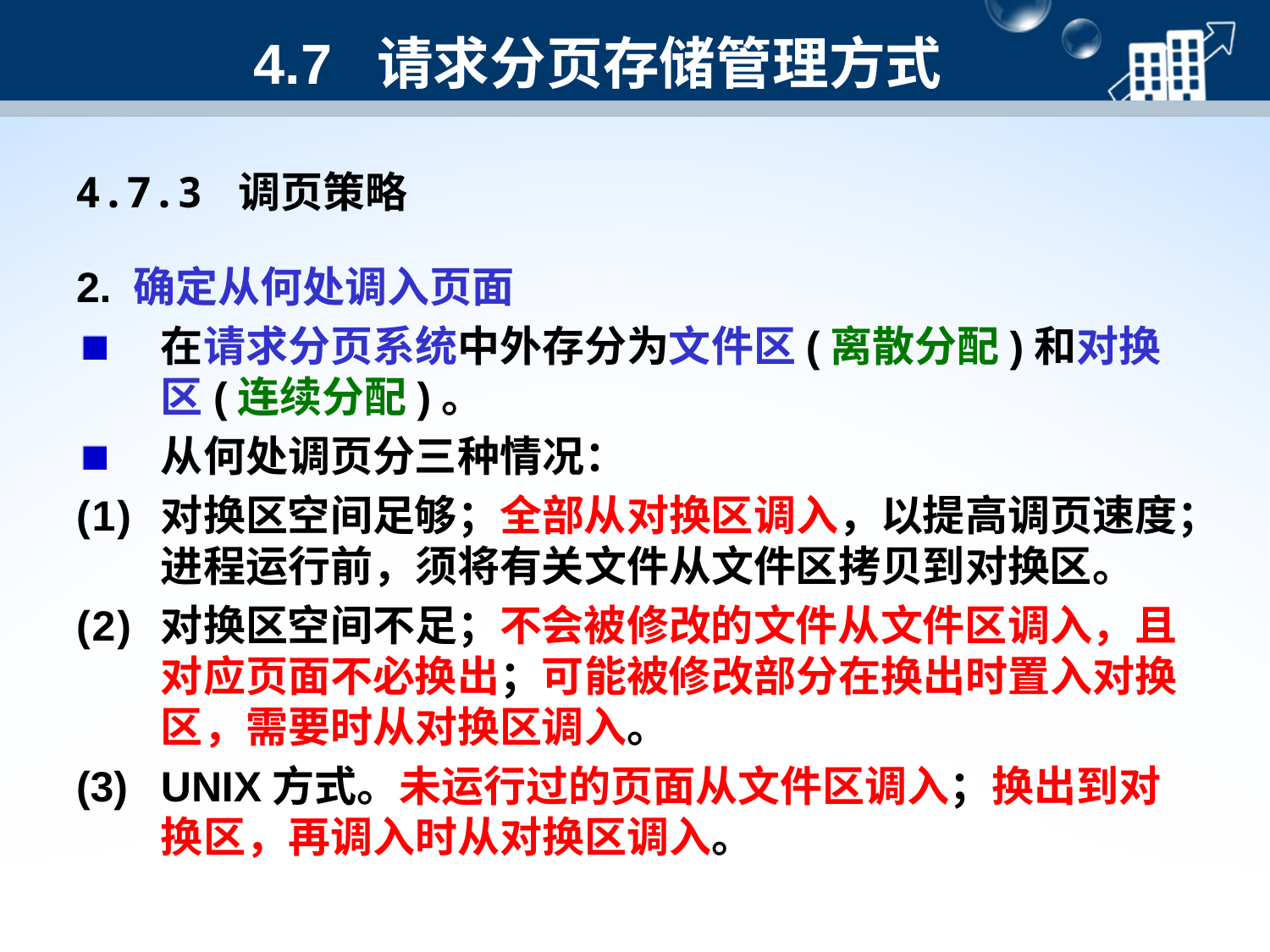

4.7  请求分页存储管理方式
4.7.3 调页策略
2. 确定从何处调入页面
在请求分页系统中外存分为文件区(离散分配)和对换区(连续分配)。
从何处调页分三种情况：
对换区空间足够；全部从对换区调入，以提高调页速度；进程运行前，须将有关文件从文件区拷贝到对换区。
对换区空间不足；不会被修改的文件从文件区调入，且对应页面不必换出；可能被修改部分在换出时置入对换区，需要时从对换区调入。
UNIX方式。未运行过的页面从文件区调入；换出到对换区，再调入时从对换区调入。